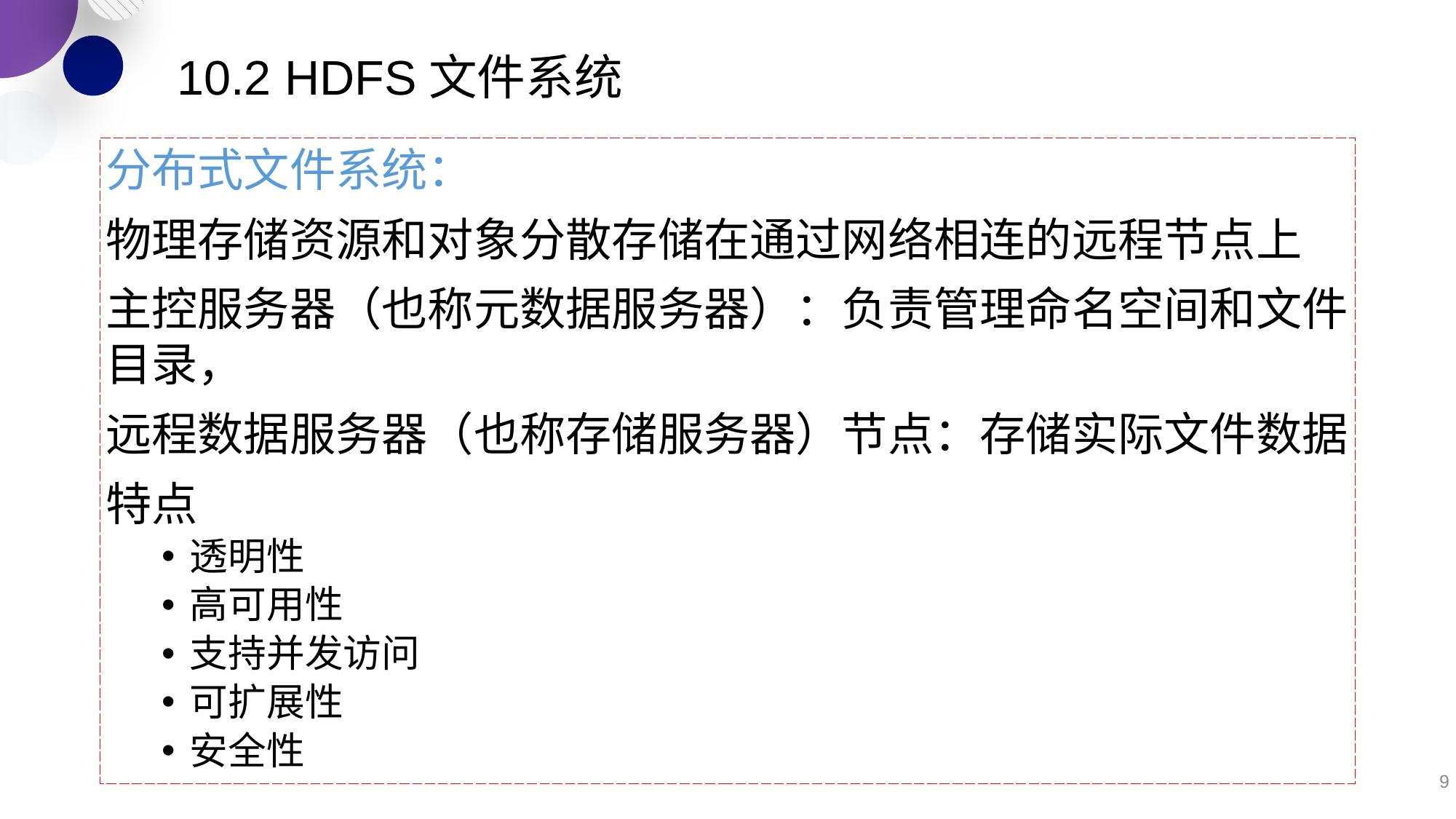

# 10.2 HDFS文件系统
分布式文件系统：
物理存储资源和对象分散存储在通过网络相连的远程节点上
主控服务器（也称元数据服务器）：负责管理命名空间和文件目录，
远程数据服务器（也称存储服务器）节点：存储实际文件数据
特点
透明性
高可用性
支持并发访问
可扩展性
安全性

9